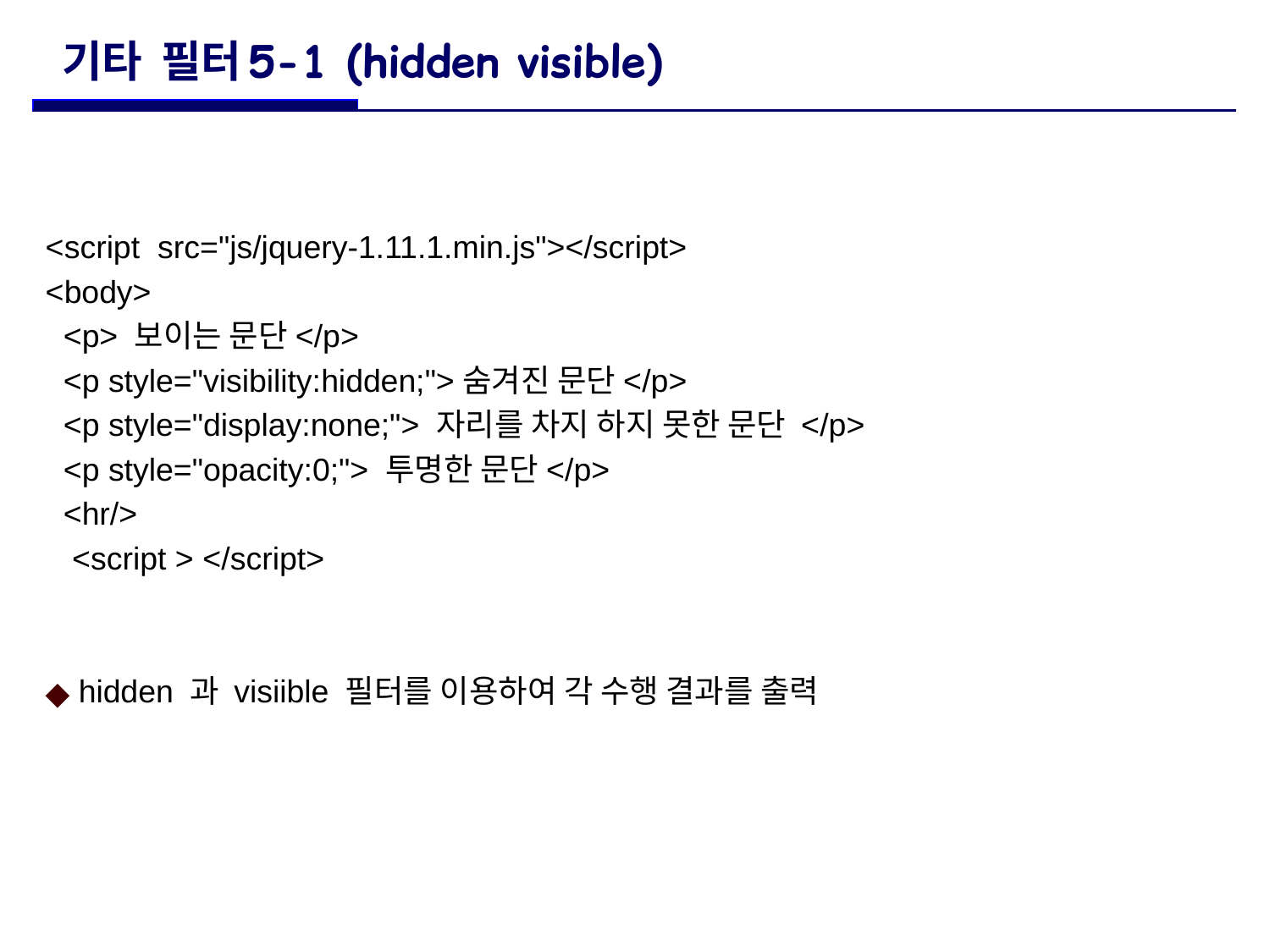

# 기타 필터5-1 (hidden visible)

<script  src="js/jquery-1.11.1.min.js"></script>
<body>
  <p> 보이는 문단</p>
  <p style="visibility:hidden;">숨겨진 문단</p>
  <p style="display:none;"> 자리를 차지 하지 못한 문단 </p>
  <p style="opacity:0;"> 투명한 문단</p>
  <hr/>
   <script > </script>

 hidden 과 visiible 필터를 이용하여 각 수행 결과를 출력